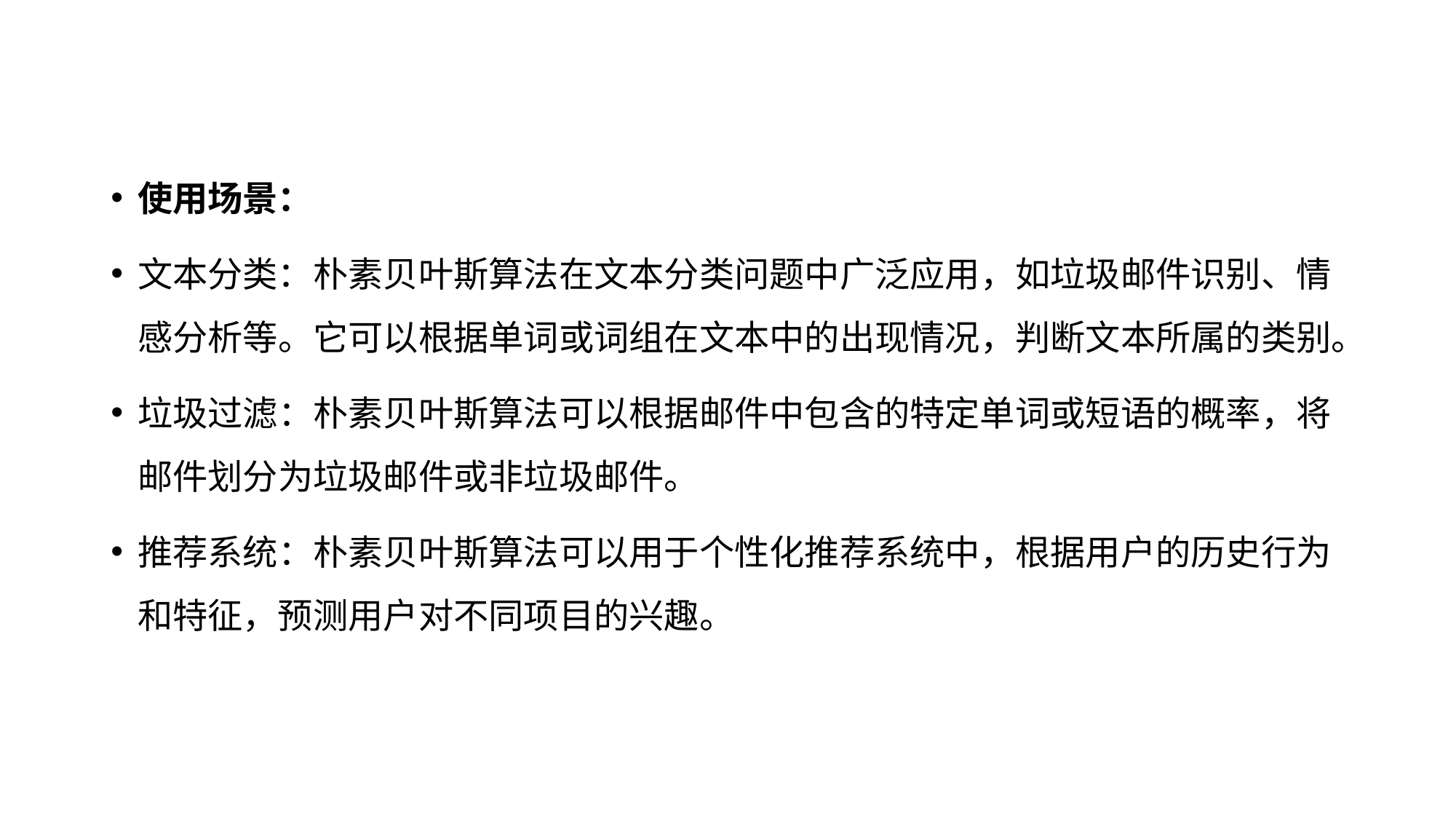

使用场景：
文本分类：朴素贝叶斯算法在文本分类问题中广泛应用，如垃圾邮件识别、情感分析等。它可以根据单词或词组在文本中的出现情况，判断文本所属的类别。
垃圾过滤：朴素贝叶斯算法可以根据邮件中包含的特定单词或短语的概率，将邮件划分为垃圾邮件或非垃圾邮件。
推荐系统：朴素贝叶斯算法可以用于个性化推荐系统中，根据用户的历史行为和特征，预测用户对不同项目的兴趣。